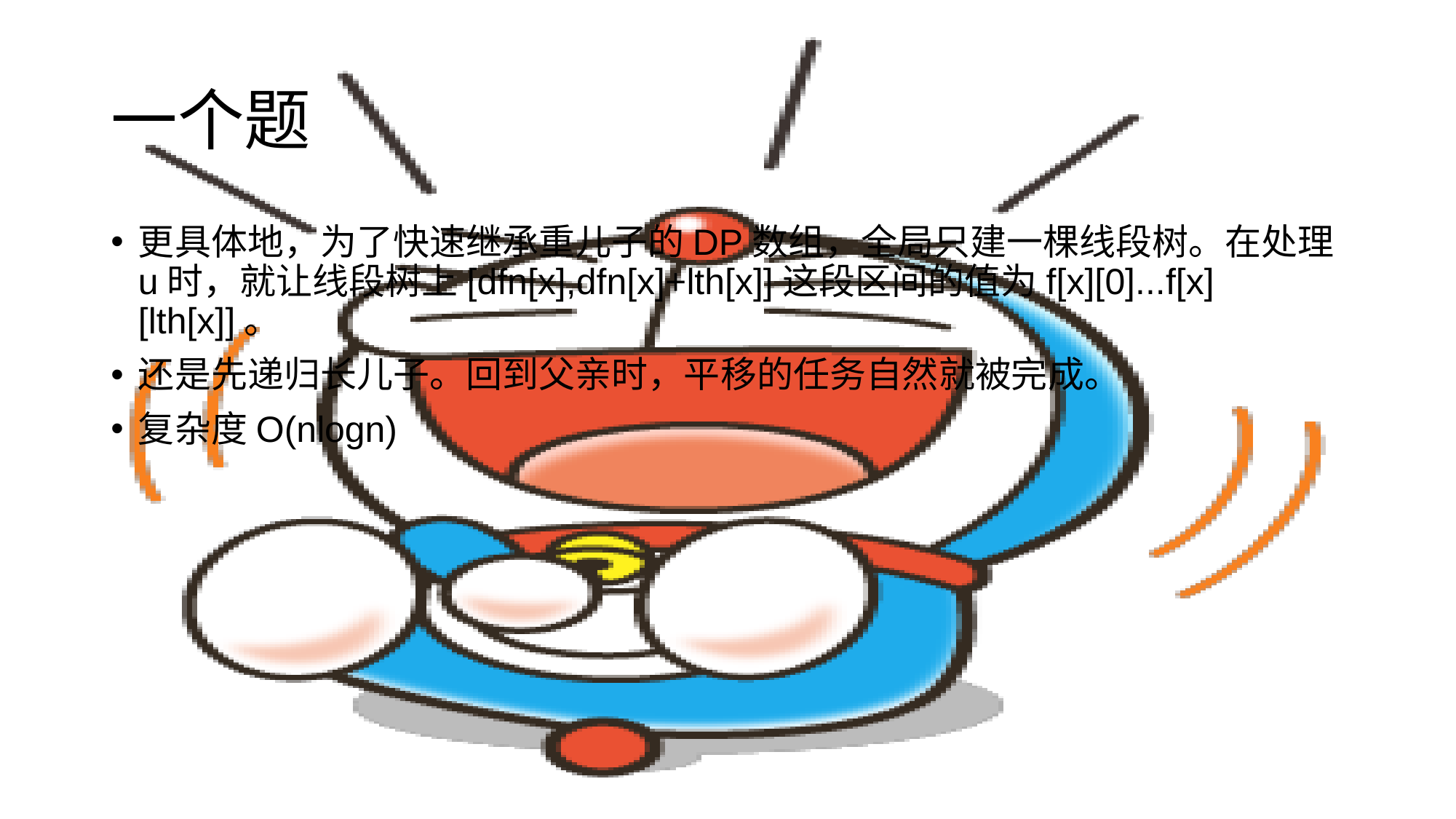

# 一个题
更具体地，为了快速继承重儿子的DP数组，全局只建一棵线段树。在处理u时，就让线段树上[dfn[x],dfn[x]+lth[x]]这段区间的值为f[x][0]...f[x][lth[x]]。
还是先递归长儿子。回到父亲时，平移的任务自然就被完成。
复杂度O(nlogn)